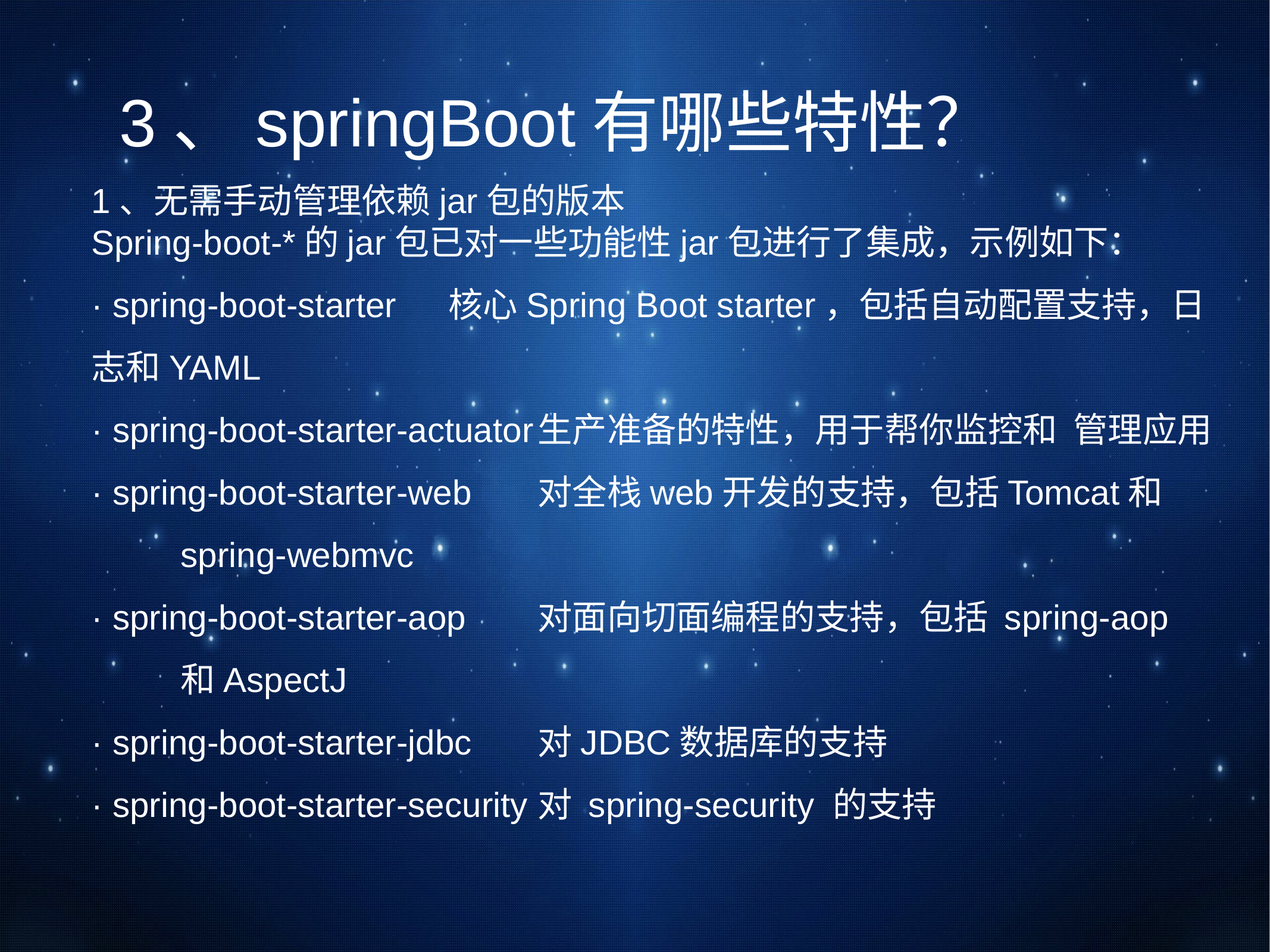

# 3、springBoot有哪些特性？
1、无需手动管理依赖jar包的版本
Spring-boot-*的jar包已对一些功能性jar包进行了集成，示例如下：
· spring-boot-starter	核心Spring Boot starter，包括自动配置支持，日志和YAML
· spring-boot-starter-actuator	生产准备的特性，用于帮你监控和	管理应用
· spring-boot-starter-web	对全栈web开发的支持，包括Tomcat和 	spring-webmvc
· spring-boot-starter-aop	对面向切面编程的支持，包括 spring-aop           	和AspectJ
· spring-boot-starter-jdbc	对JDBC数据库的支持
· spring-boot-starter-security	对 spring-security 的支持